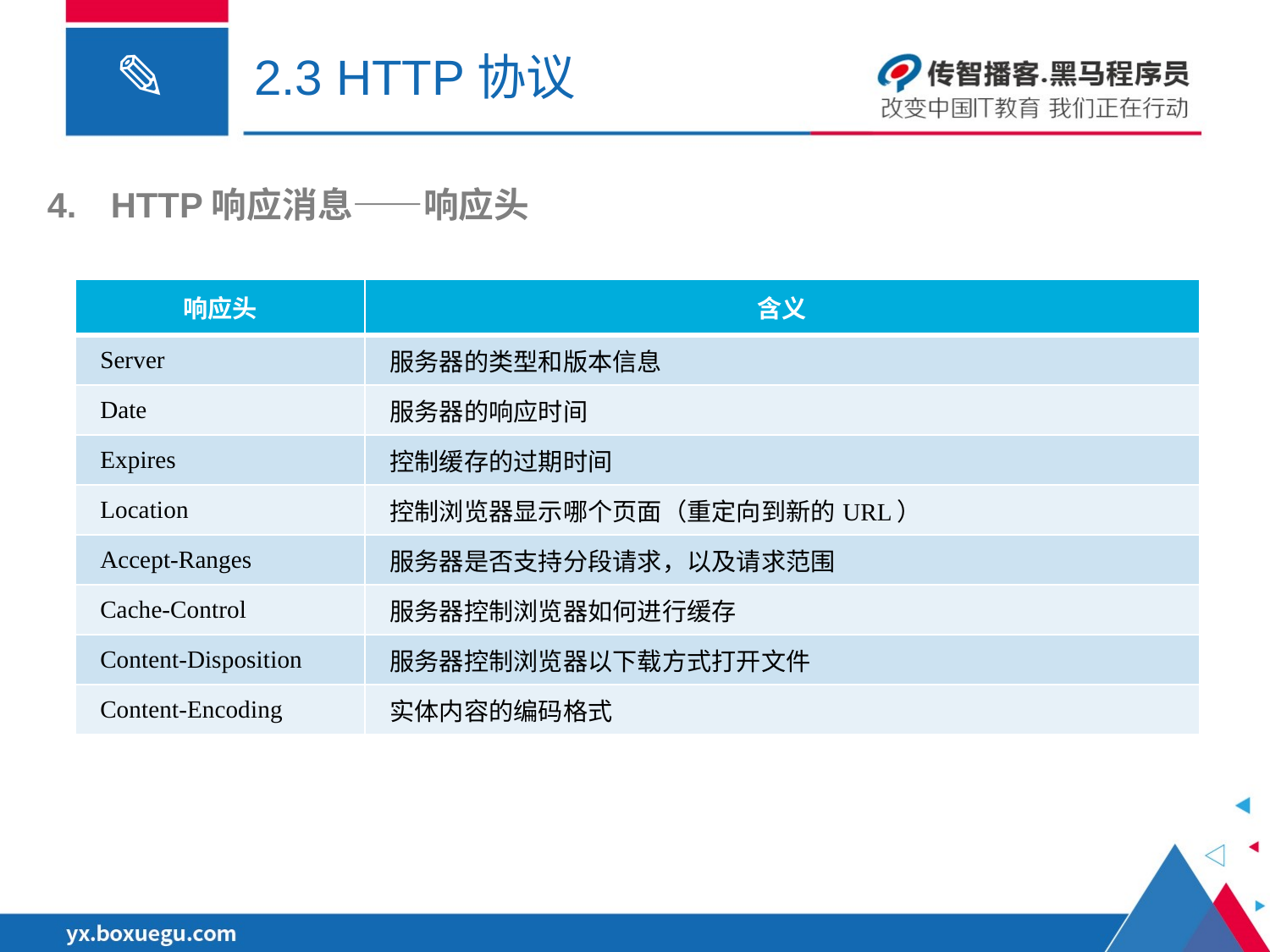

# 2.3 HTTP协议
HTTP响应消息——响应头
| 响应头 | 含义 |
| --- | --- |
| Server | 服务器的类型和版本信息 |
| Date | 服务器的响应时间 |
| Expires | 控制缓存的过期时间 |
| Location | 控制浏览器显示哪个页面（重定向到新的URL） |
| Accept-Ranges | 服务器是否支持分段请求，以及请求范围 |
| Cache-Control | 服务器控制浏览器如何进行缓存 |
| Content-Disposition | 服务器控制浏览器以下载方式打开文件 |
| Content-Encoding | 实体内容的编码格式 |